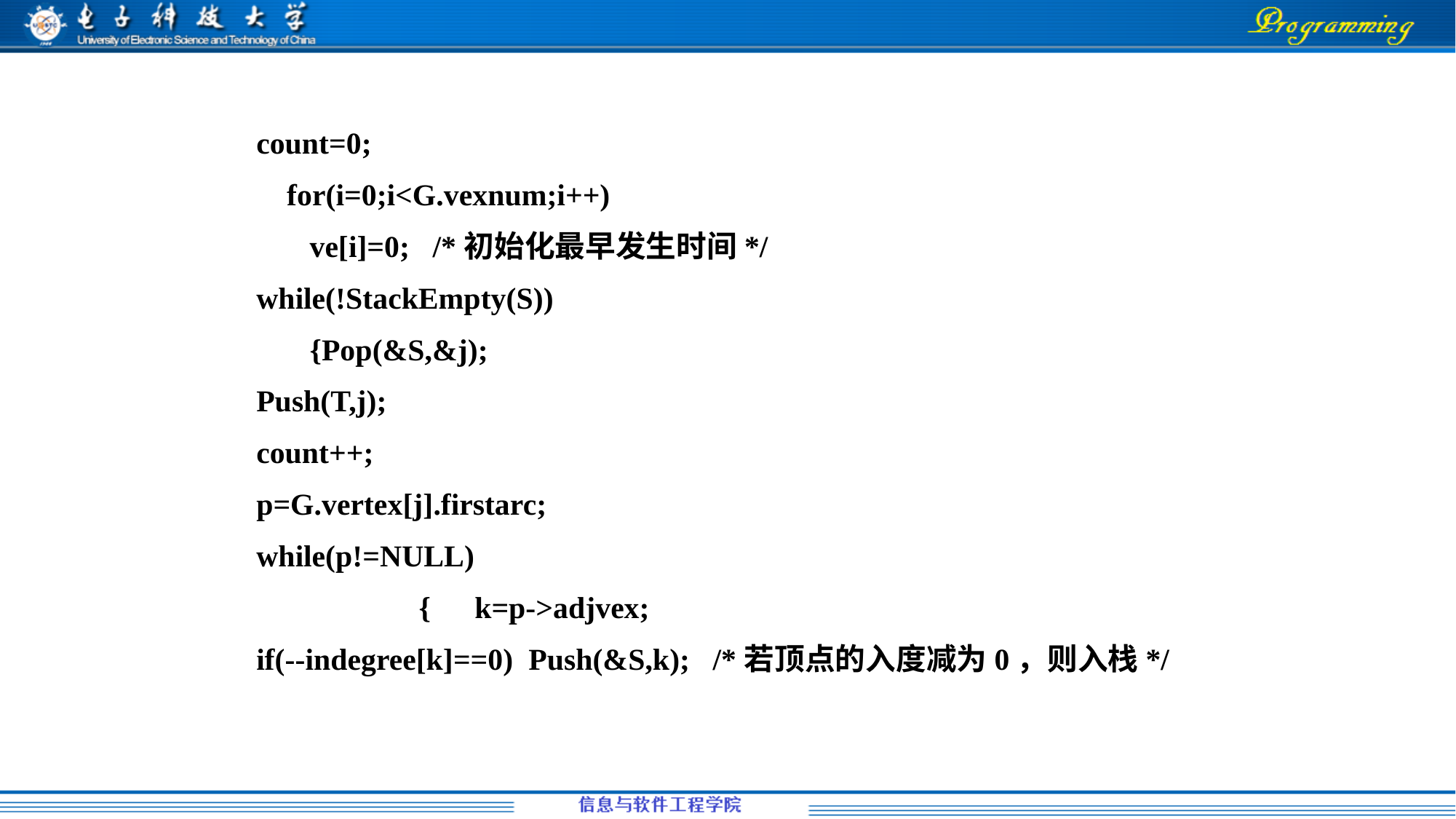

count=0;
    for(i=0;i<G.vexnum;i++)
       ve[i]=0;   /*初始化最早发生时间*/
while(!StackEmpty(S))
       {Pop(&S,&j);
Push(T,j);
count++;
p=G.vertex[j].firstarc;
while(p!=NULL)
	       {	k=p->adjvex;
if(--indegree[k]==0)  Push(&S,k);   /*若顶点的入度减为0，则入栈*/